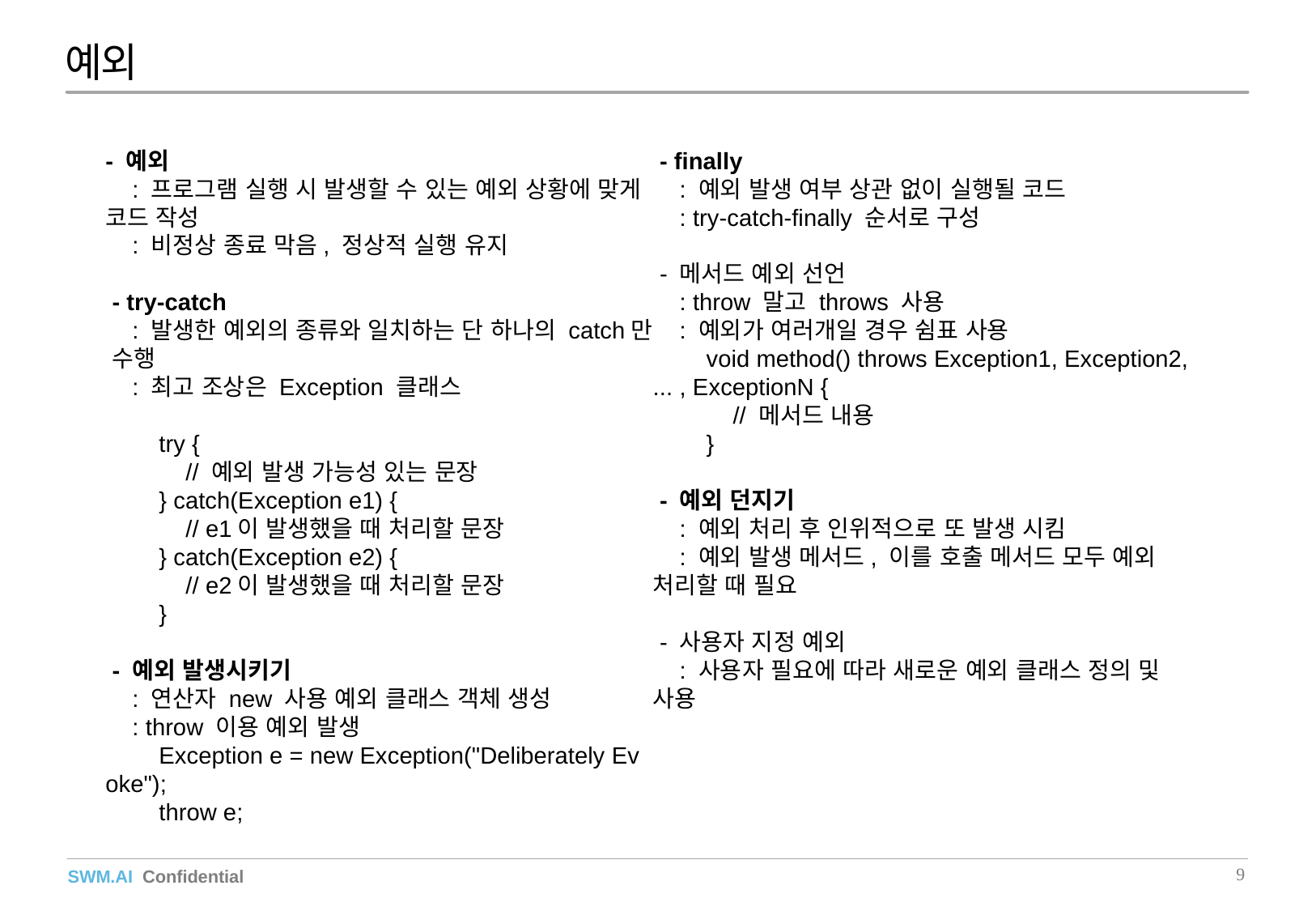

예외
- 예외
    : 프로그램 실행 시 발생할 수 있는 예외 상황에 맞게 코드 작성
    : 비정상 종료 막음, 정상적 실행 유지
 - try-catch
    : 발생한 예외의 종류와 일치하는 단 하나의 catch만 수행
    : 최고 조상은 Exception 클래스
        try {
            // 예외 발생 가능성 있는 문장
        } catch(Exception e1) {
            // e1이 발생했을 때 처리할 문장
        } catch(Exception e2) {
            // e2이 발생했을 때 처리할 문장
        }
 - 예외 발생시키기
    : 연산자 new 사용 예외 클래스 객체 생성
    : throw 이용 예외 발생
        Exception e = new Exception("Deliberately Evoke");
        throw e;
 - finally
    : 예외 발생 여부 상관 없이 실행될 코드
    : try-catch-finally 순서로 구성
 - 메서드 예외 선언
    : throw 말고 throws 사용
    : 예외가 여러개일 경우 쉼표 사용
        void method() throws Exception1, Exception2, ... , ExceptionN {
            // 메서드 내용
        }

 - 예외 던지기
    : 예외 처리 후 인위적으로 또 발생 시킴
    : 예외 발생 메서드, 이를 호출 메서드 모두 예외 처리할 때 필요
 - 사용자 지정 예외
    : 사용자 필요에 따라 새로운 예외 클래스 정의 및 사용
9